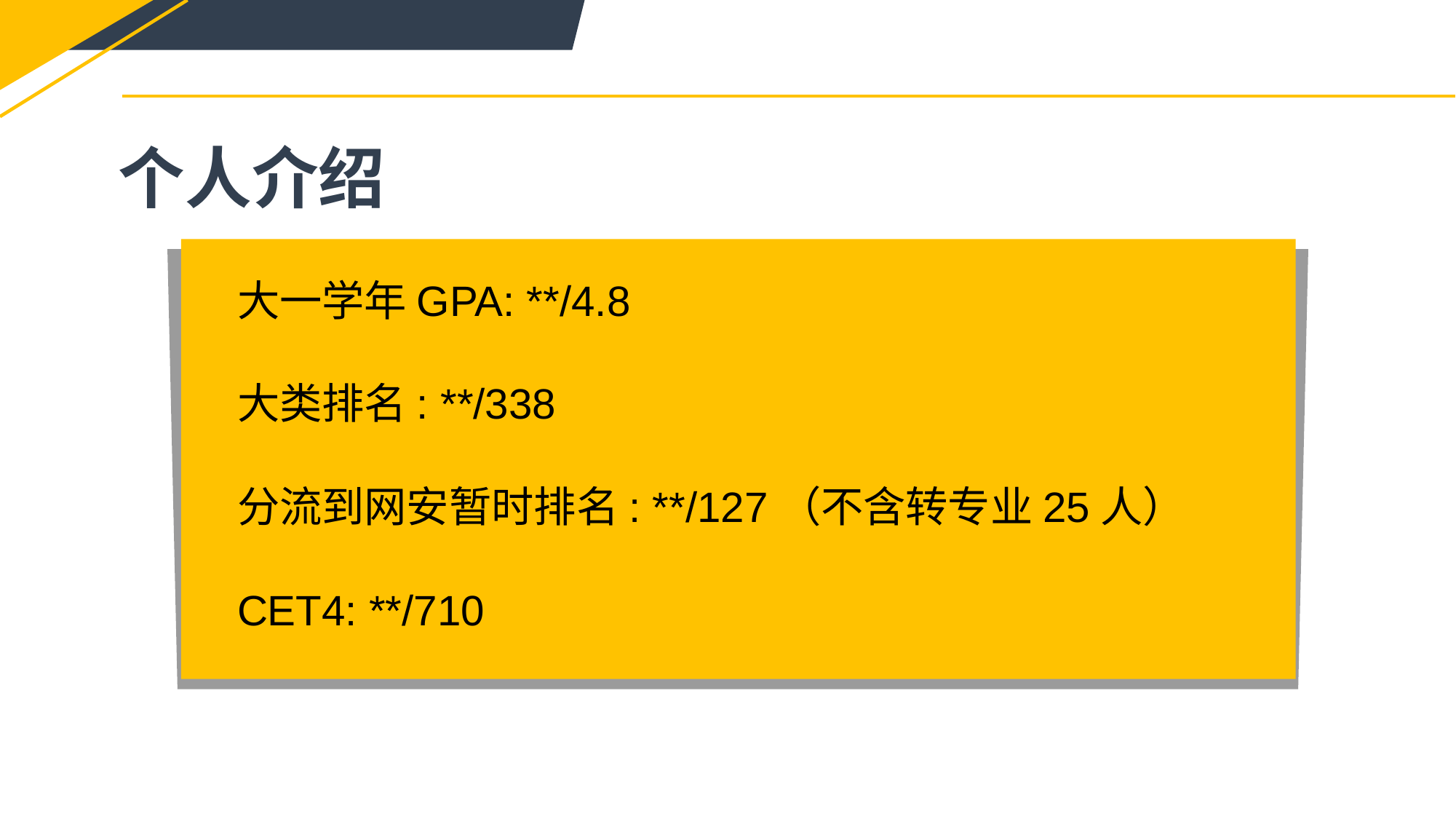

个人介绍

大一学年GPA: **/4.8

大类排名: **/338

分流到网安暂时排名: **/127（不含转专业25人）

CET4: **/710